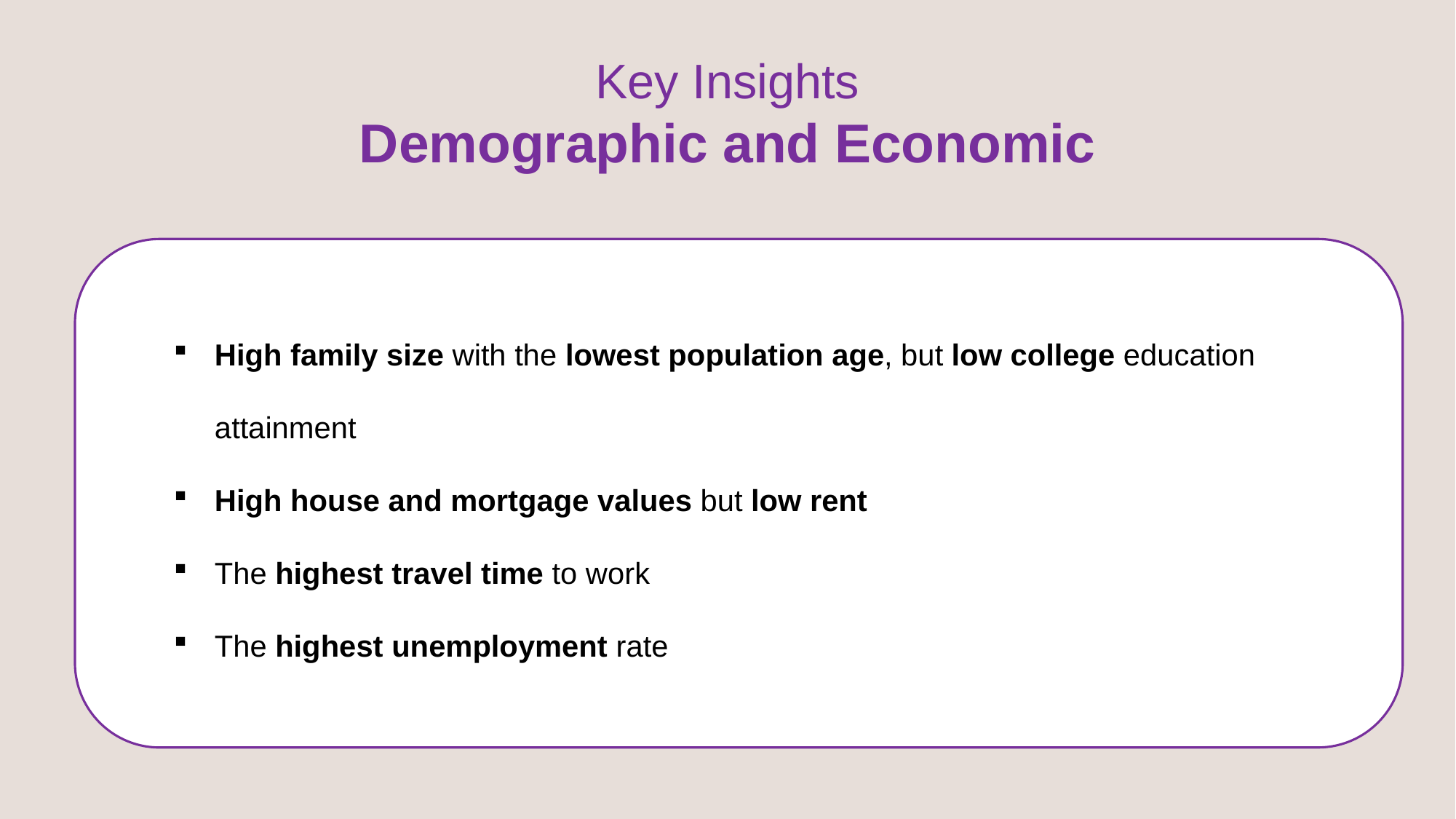

Key Insights
Demographic and Economic
컨텐츠에 대한 내용을 적어요

High family size with the lowest population age, but low college education attainment
High house and mortgage values but low rent
The highest travel time to work
The highest unemployment rate